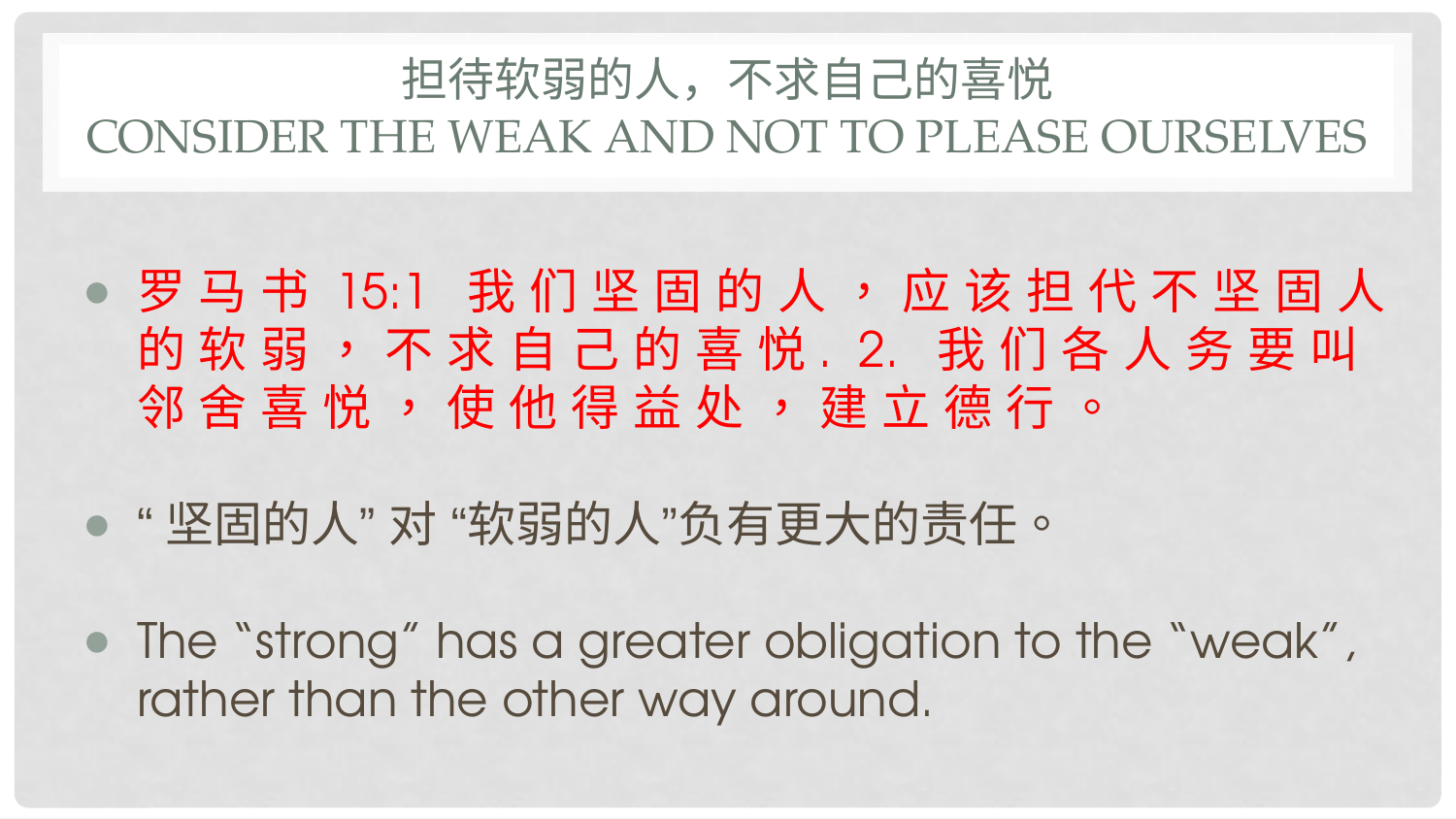

# 担待软弱的人，不求自己的喜悦 Consider the weak and not to please ourselves

罗 马 书 15:1  我 们 坚 固 的 人 ， 应 该 担 代 不 坚 固 人 的 软 弱 ， 不 求 自 己 的 喜 悦.  2.  我 们 各 人 务 要 叫 邻 舍 喜 悦 ， 使 他 得 益 处 ， 建 立 德 行 。

“坚固的人” 对 “软弱的人”负有更大的责任。

The “strong” has a greater obligation to the “weak”, rather than the other way around.